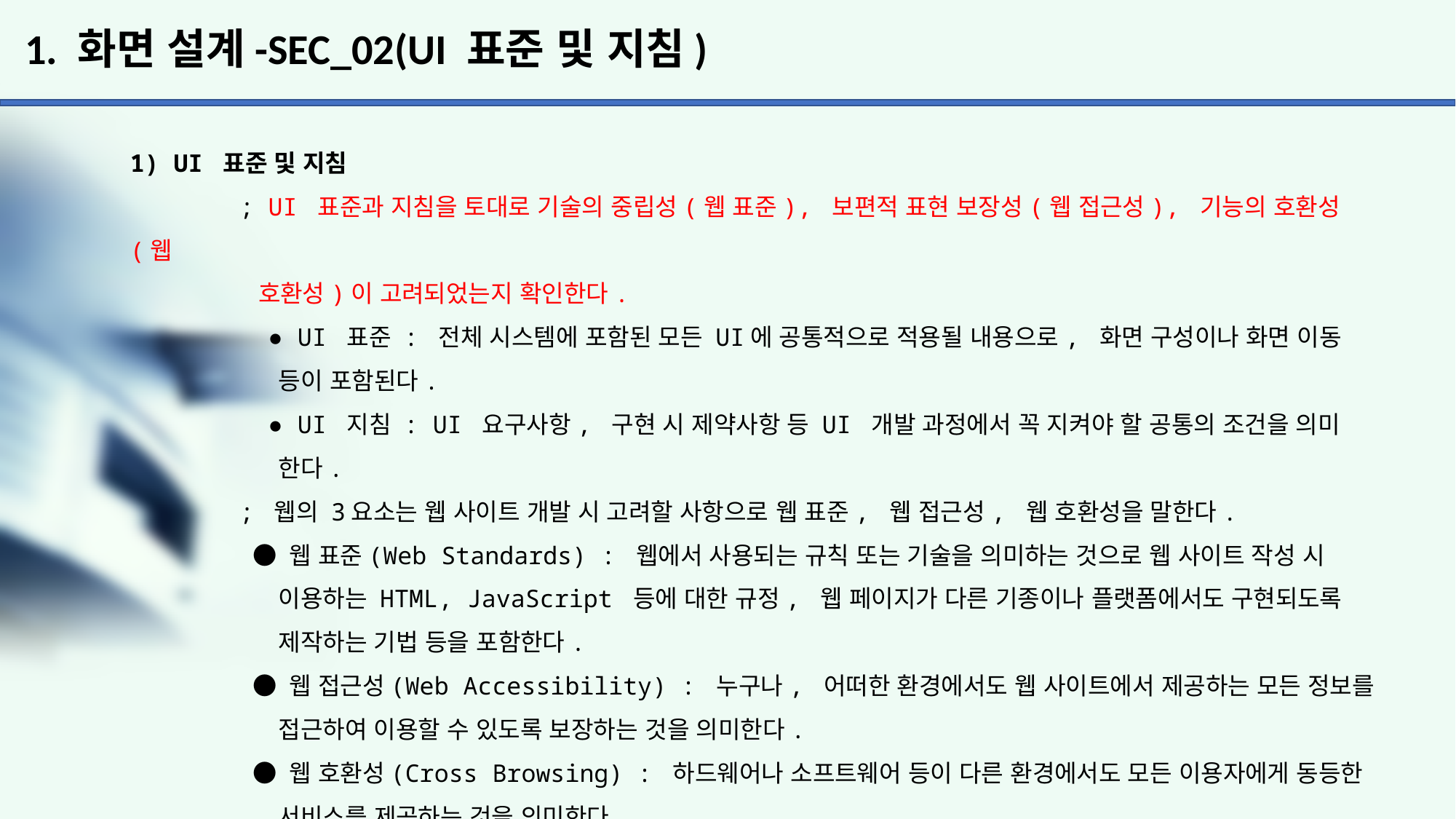

# 1. 화면 설계-SEC_02(UI 표준 및 지침)
1) UI 표준 및 지침
	; UI 표준과 지침을 토대로 기술의 중립성(웹 표준), 보편적 표현 보장성(웹 접근성), 기능의 호환성(웹
	  호환성)이 고려되었는지 확인한다.
	  ● UI 표준 : 전체 시스템에 포함된 모든 UI에 공통적으로 적용될 내용으로, 화면 구성이나 화면 이동
	     등이 포함된다.
	  ● UI 지침 : UI 요구사항, 구현 시 제약사항 등 UI 개발 과정에서 꼭 지켜야 할 공통의 조건을 의미
	     한다.
	; 웹의 3요소는 웹 사이트 개발 시 고려할 사항으로 웹 표준, 웹 접근성, 웹 호환성을 말한다.
	  ● 웹 표준(Web Standards) : 웹에서 사용되는 규칙 또는 기술을 의미하는 것으로 웹 사이트 작성 시
	     이용하는 HTML, JavaScript 등에 대한 규정, 웹 페이지가 다른 기종이나 플랫폼에서도 구현되도록
	     제작하는 기법 등을 포함한다.
	  ● 웹 접근성(Web Accessibility) : 누구나, 어떠한 환경에서도 웹 사이트에서 제공하는 모든 정보를
	     접근하여 이용할 수 있도록 보장하는 것을 의미한다.
	  ● 웹 호환성(Cross Browsing) : 하드웨어나 소프트웨어 등이 다른 환경에서도 모든 이용자에게 동등한
	     서비스를 제공하는 것을 의미한다.